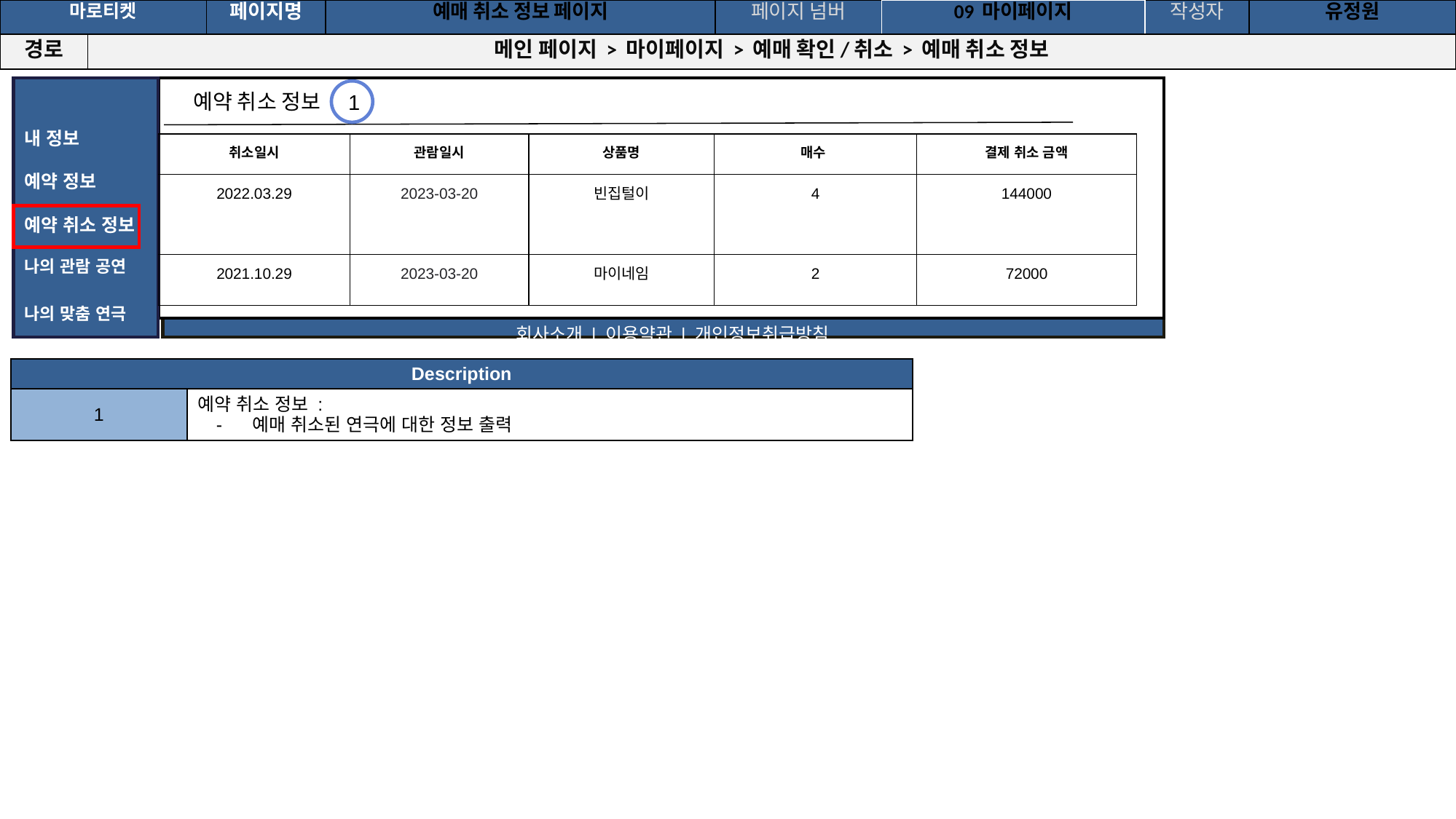

공간(오피스) 대여 시스템
| 마로티켓 |  | 페이지명 | 예매 취소 정보 페이지 | 페이지 넘버 | 09 마이페이지 | 작성자 | 유정원 |
| --- | --- | --- | --- | --- | --- | --- | --- |
| 경로 | 메인 페이지 > 마이페이지 > 예매 확인/취소 > 예매 취소 정보 |  |  |  |  |  |  |

내 정보
예약 정보
예약 취소 정보
나의 관람 공연

나의 맞춤 연극

예약 취소 정보
로그아웃 | 마이페이지 | 예매확인/취소 | 회원가입
1
| 취소일시 | 관람일시 | 상품명 | 매수 | 결제 취소 금액 |
| --- | --- | --- | --- | --- |
| 2022.03.29 | 2023-03-20 | 빈집털이 | 4 | 144000 |
| 2021.10.29 | 2023-03-20 | 마이네임 | 2 | 72000 |

예매 정보
회사소개 | 이용약관 | 개인정보취급방침
| Description |  |
| --- | --- |
| 1 | 예약 취소 정보 : 예매 취소된 연극에 대한 정보 출력 |